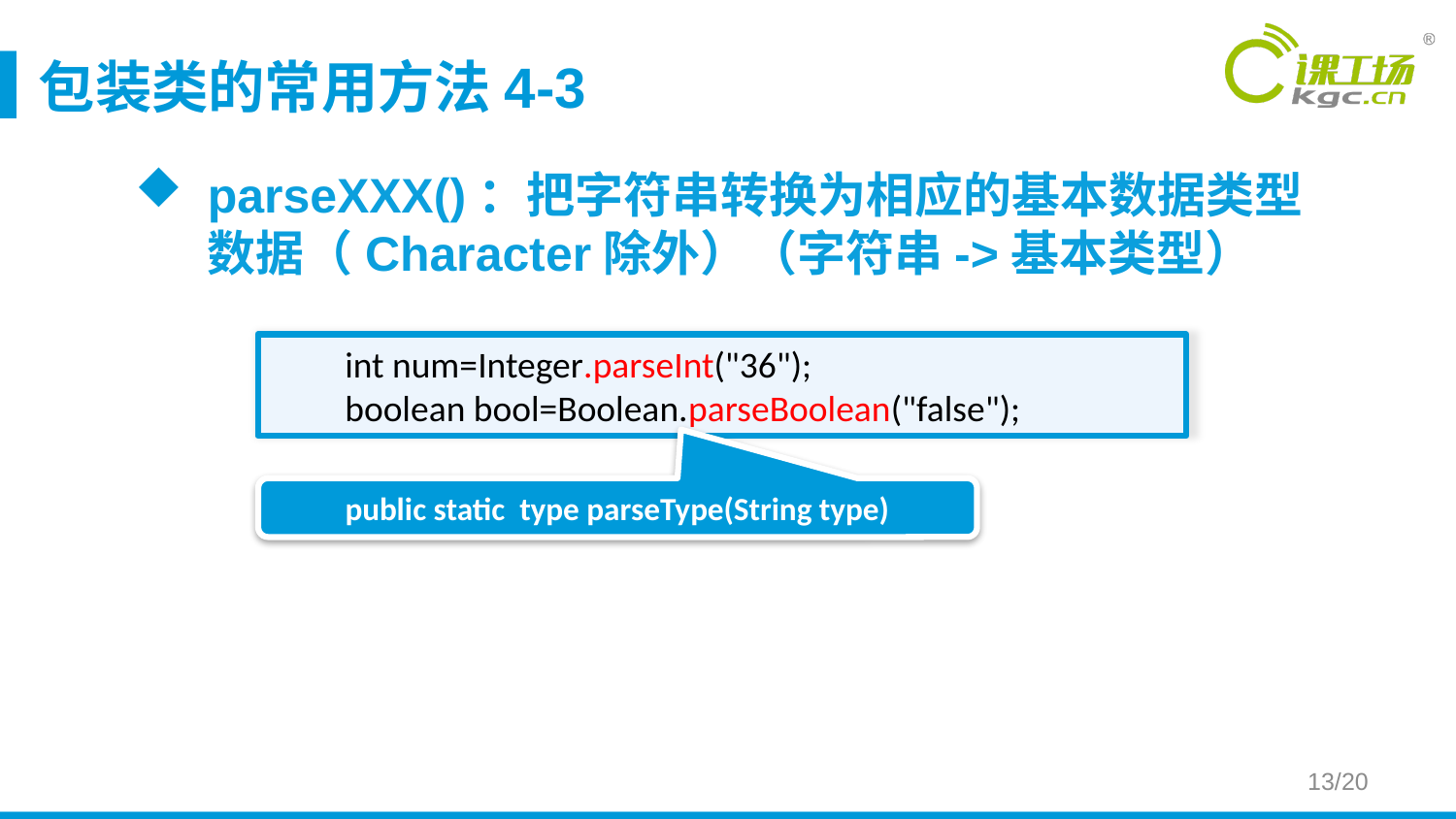

# 包装类的常用方法4-3
parseXXX()：把字符串转换为相应的基本数据类型数据（Character除外）（字符串->基本类型）

int num=Integer.parseInt("36");
boolean bool=Boolean.parseBoolean("false");
public static  type parseType(String type)
13/20